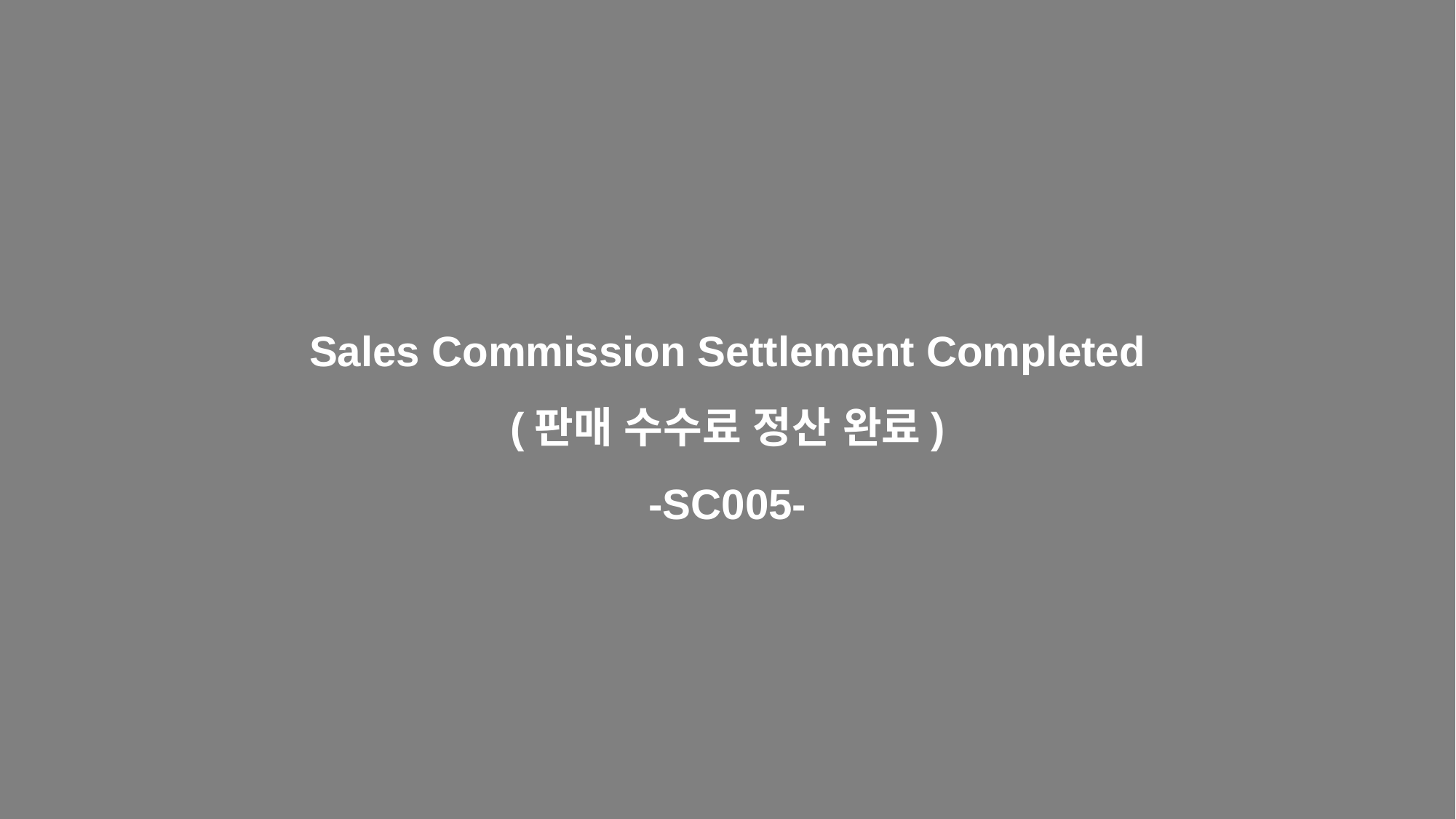

Sales Commission Settlement Completed
(판매 수수료 정산 완료)
-SC005-